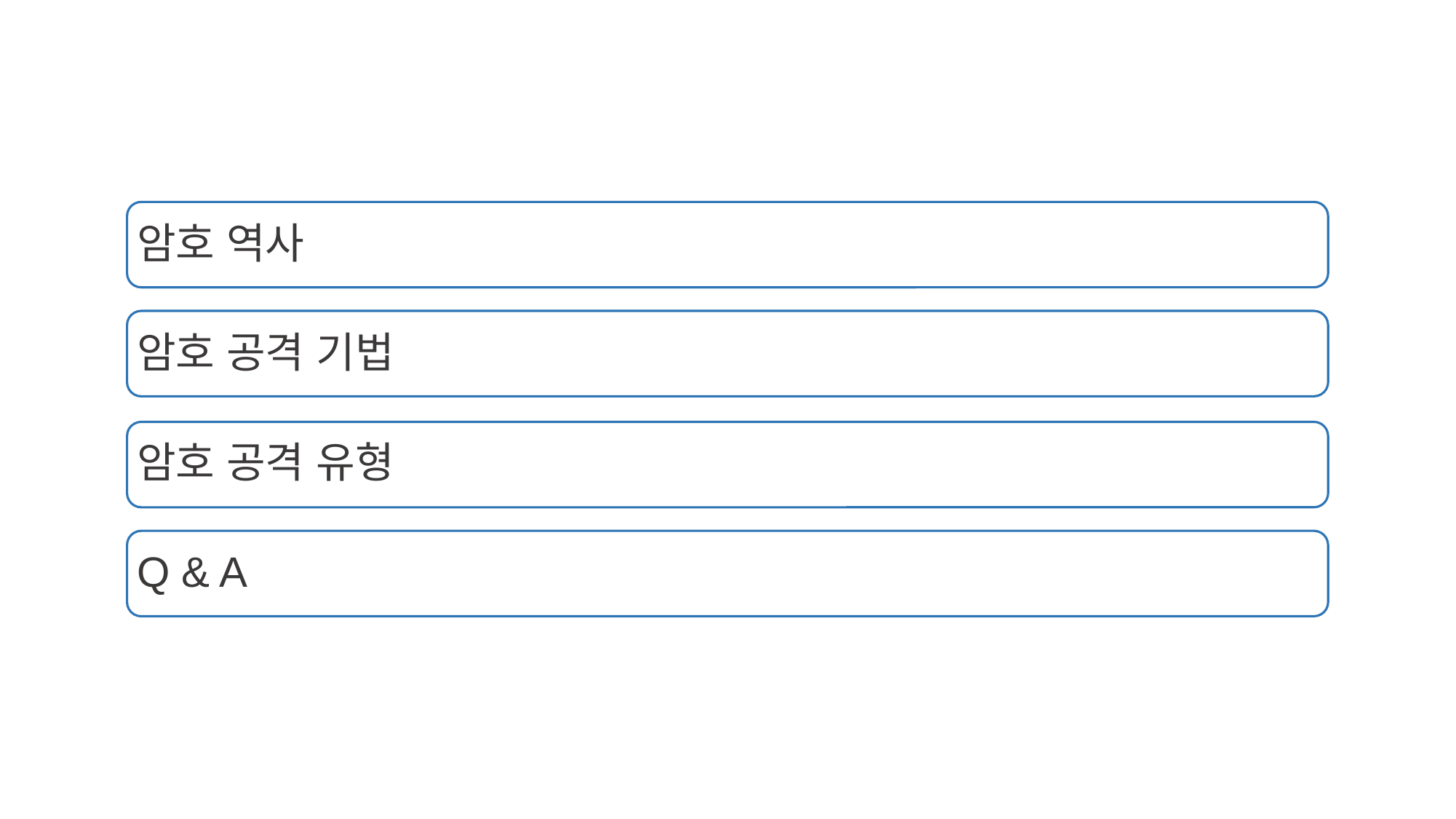

암호 역사
암호 공격 기법
암호 공격 유형
Q & A